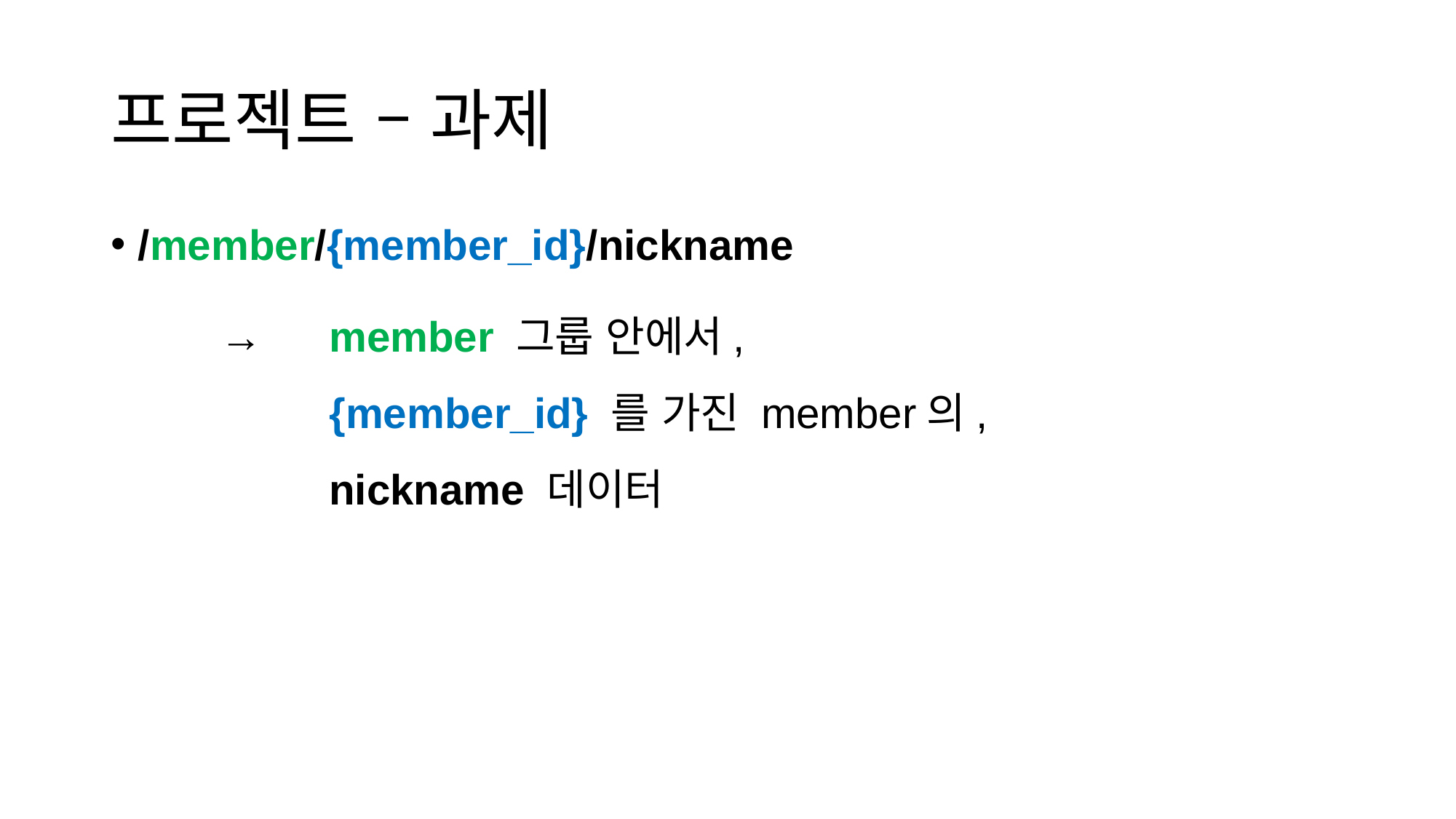

# 프로젝트 – 과제
/member/{member_id}/nickname
	→ 	member 그룹 안에서,
		{member_id} 를 가진 member의,
		nickname 데이터